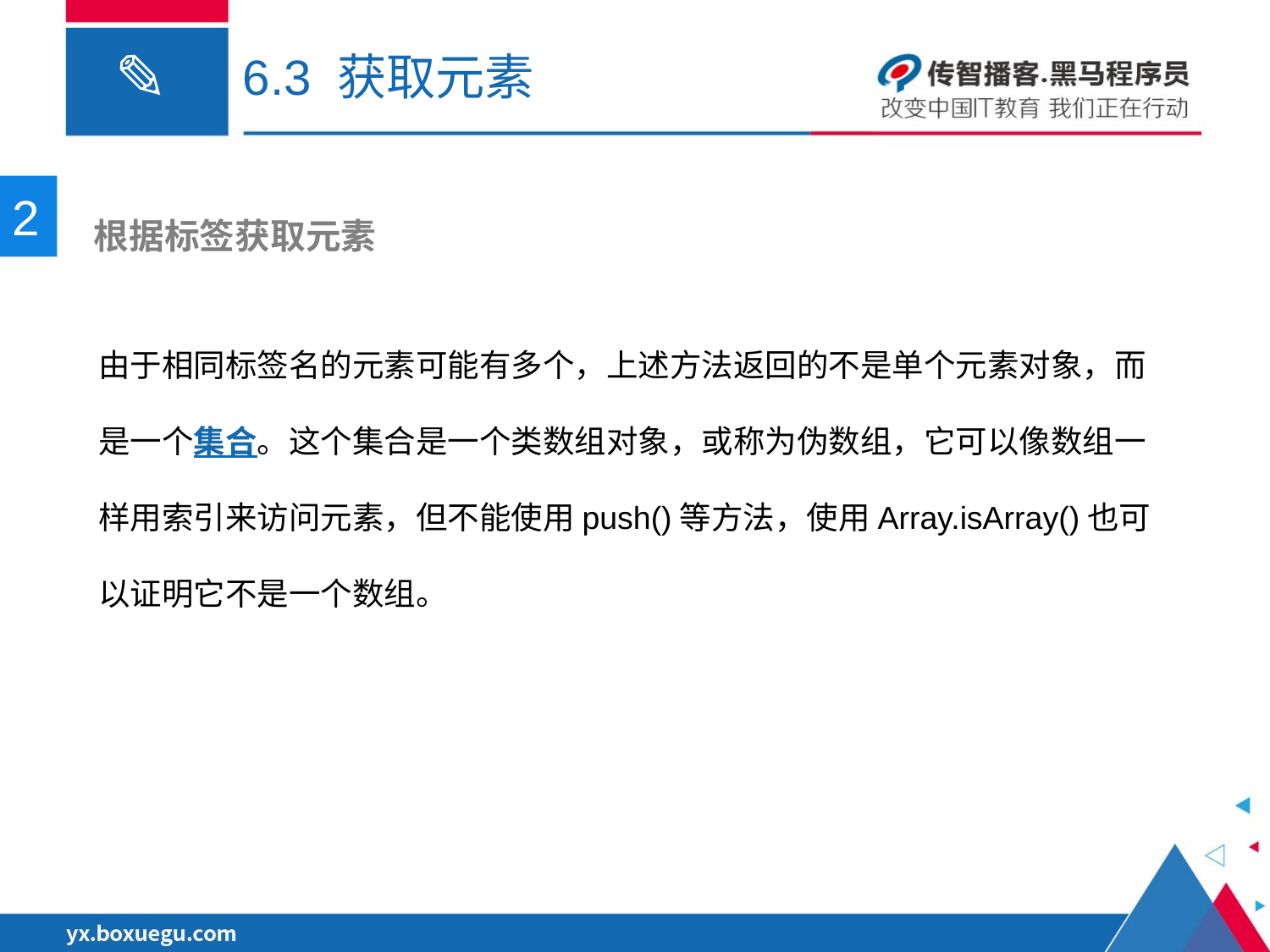

# 6.3 获取元素

2
  根据标签获取元素
由于相同标签名的元素可能有多个，上述方法返回的不是单个元素对象，而是一个集合。这个集合是一个类数组对象，或称为伪数组，它可以像数组一样用索引来访问元素，但不能使用push()等方法，使用Array.isArray()也可以证明它不是一个数组。